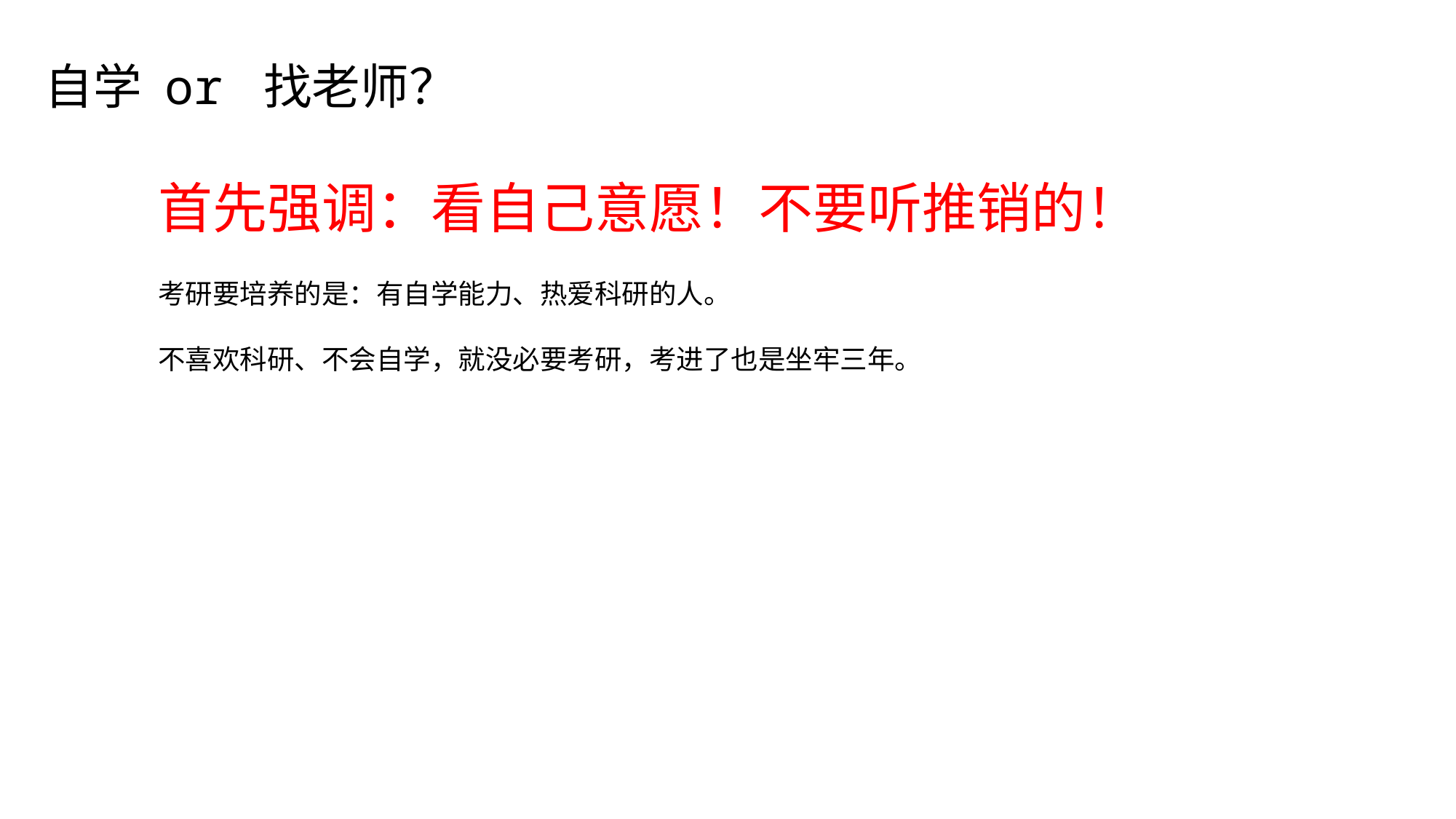

自学 or 找老师？
首先强调：看自己意愿！不要听推销的！
考研要培养的是：有自学能力、热爱科研的人。

不喜欢科研、不会自学，就没必要考研，考进了也是坐牢三年。